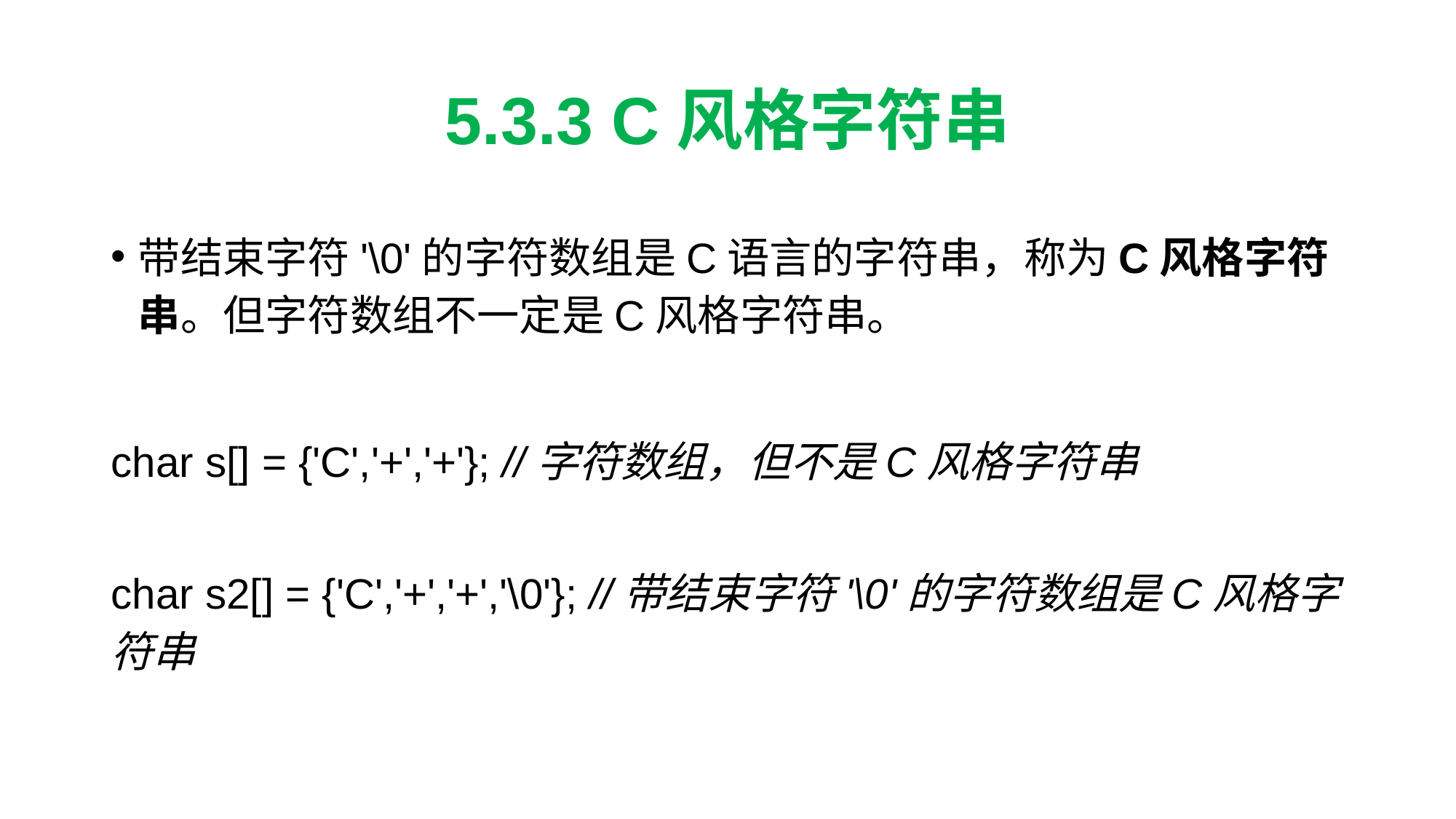

# 5.3.3 C风格字符串
带结束字符'\0'的字符数组是C语言的字符串，称为C风格字符串。但字符数组不一定是C风格字符串。

char s[] = {'C','+','+'}; //字符数组，但不是C风格字符串
char s2[] = {'C','+','+','\0'}; //带结束字符'\0'的字符数组是C风格字符串